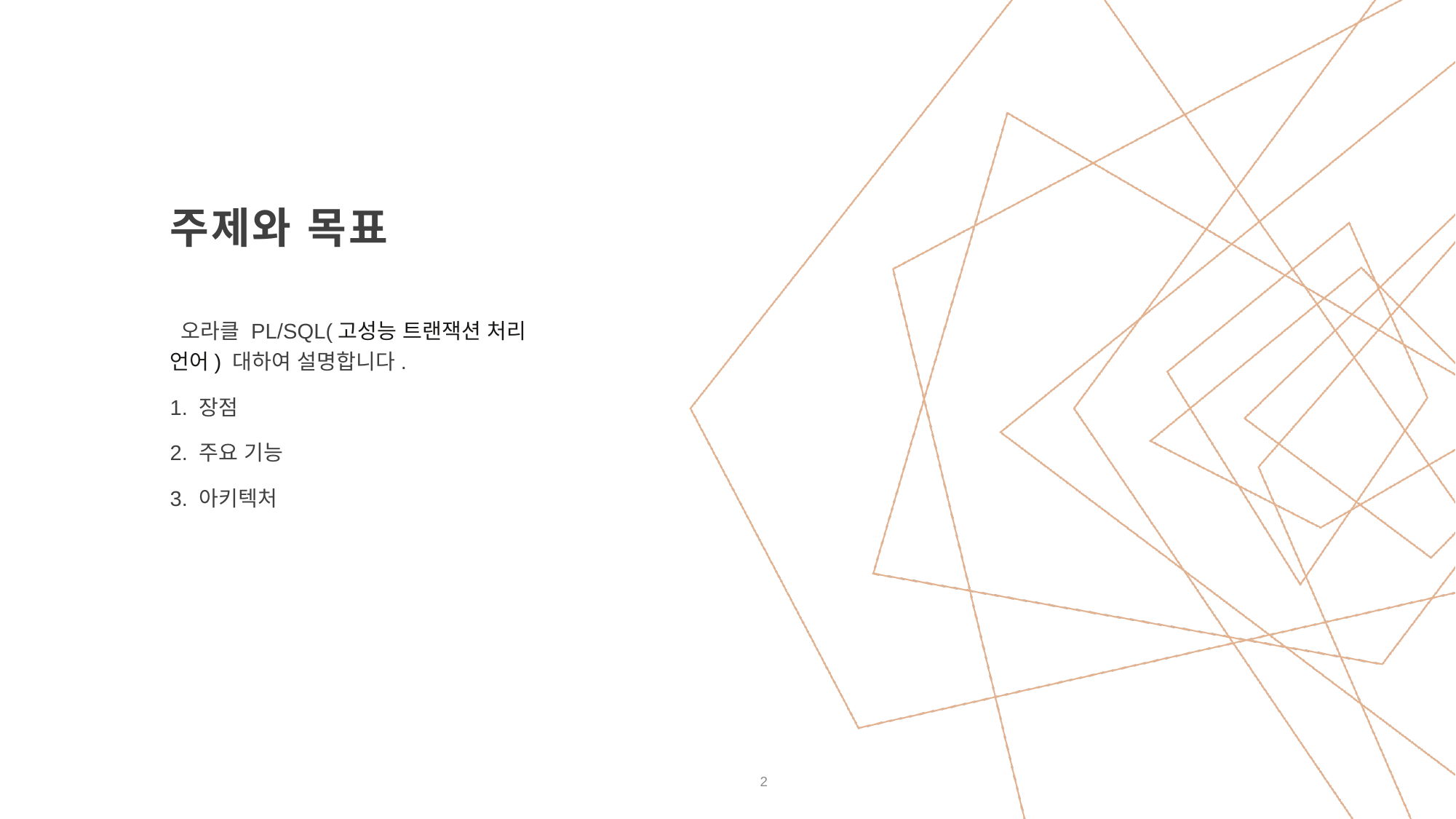

# 주제와 목표
 오라클 PL/SQL(고성능 트랜잭션 처리 언어) 대하여 설명합니다.
1. 장점
2. 주요 기능
3. 아키텍처
2